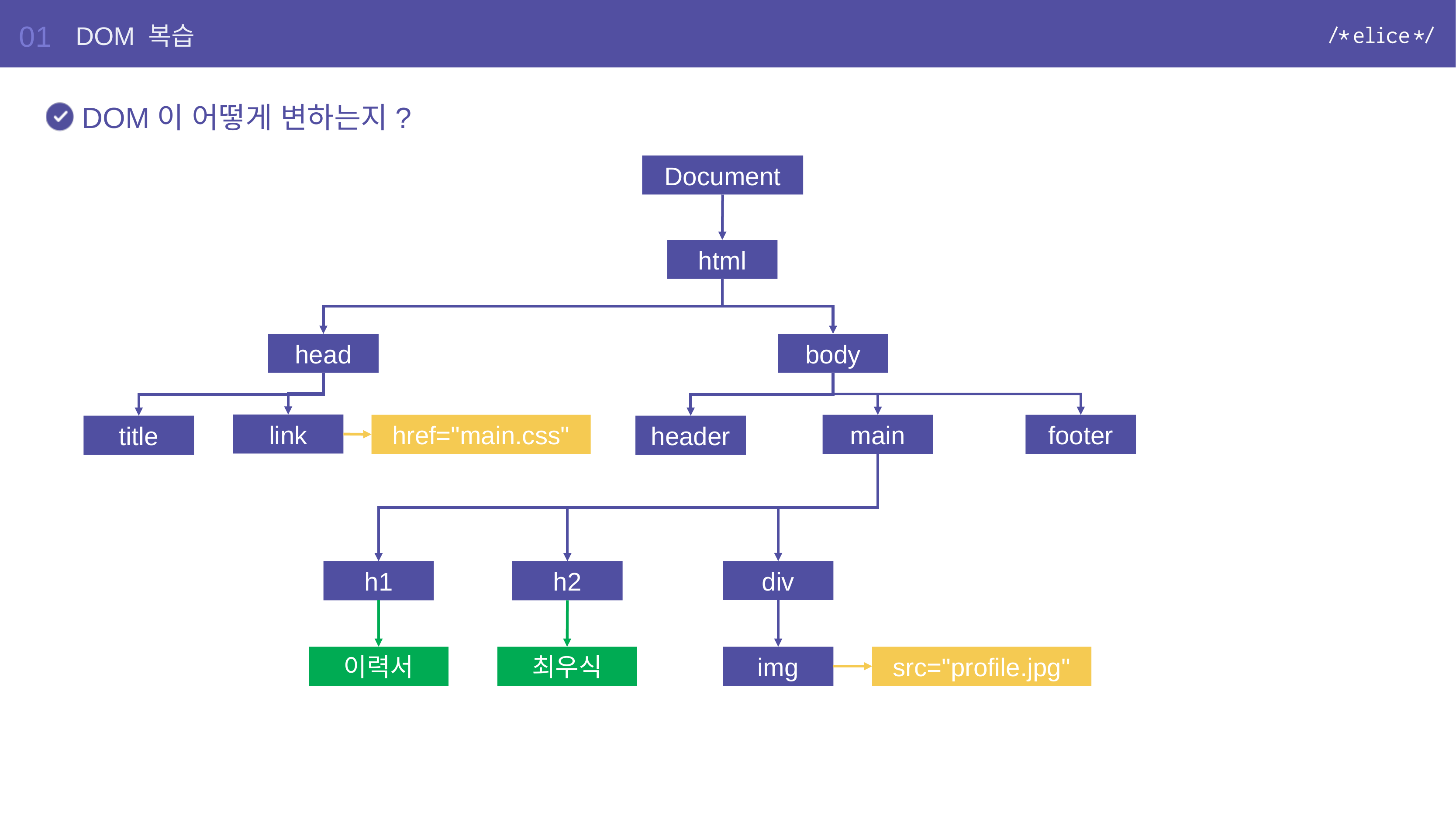

01
DOM 복습
DOM이 어떻게 변하는지?
Document
html
head
body
link
href="main.css"
main
footer
title
header
div
h1
h2
이력서
최우식
img
src="profile.jpg"